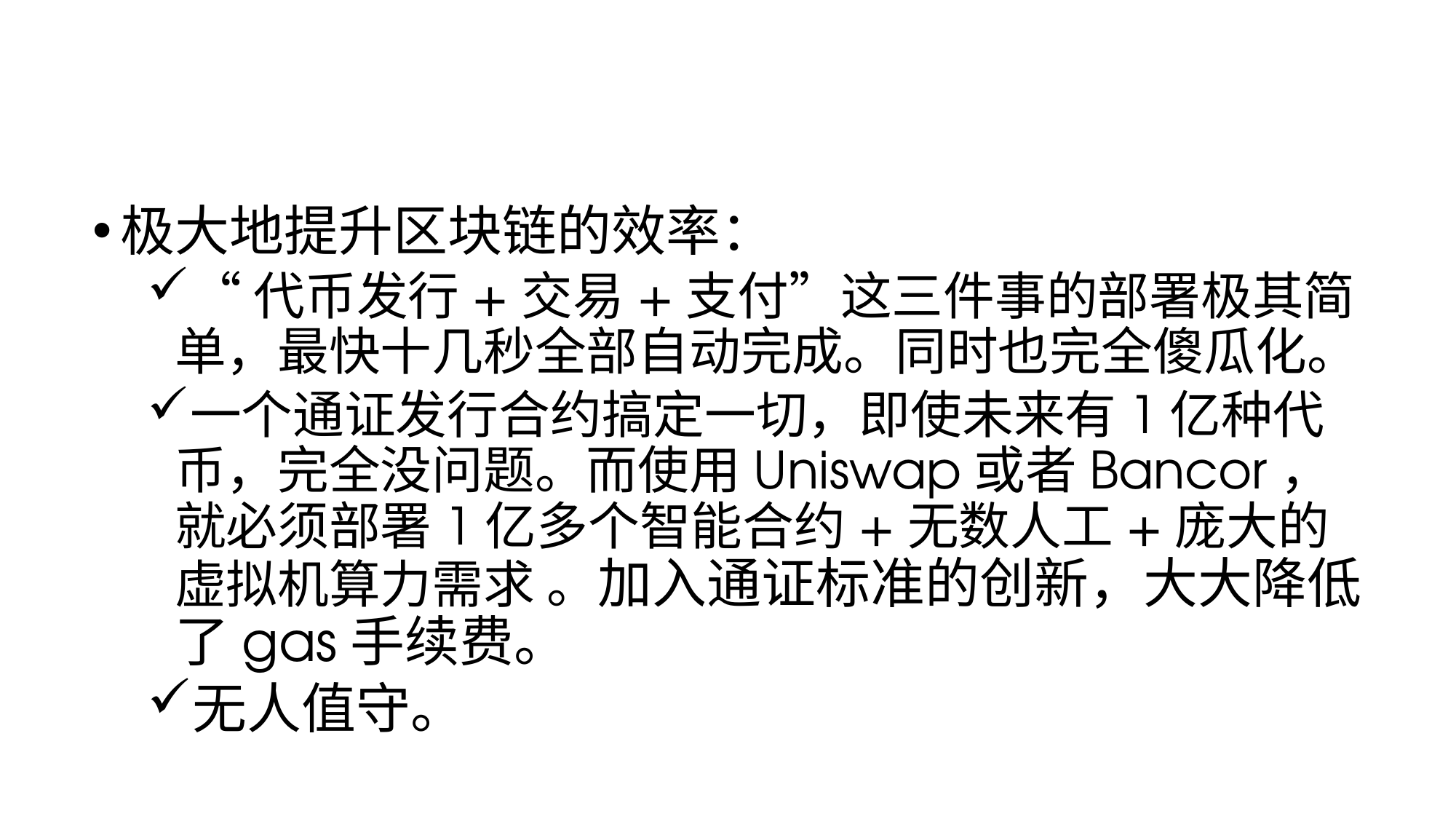

# 去中心化交易3.0：IADD Network
极大地提升区块链的效率：
“代币发行+交易+支付”这三件事的部署极其简单，最快十几秒全部自动完成。同时也完全傻瓜化。
一个通证发行合约搞定一切，即使未来有1亿种代币，完全没问题。而使用Uniswap或者Bancor，就必须部署1亿多个智能合约+无数人工+庞大的虚拟机算力需求 。加入通证标准的创新，大大降低了gas手续费。
无人值守。